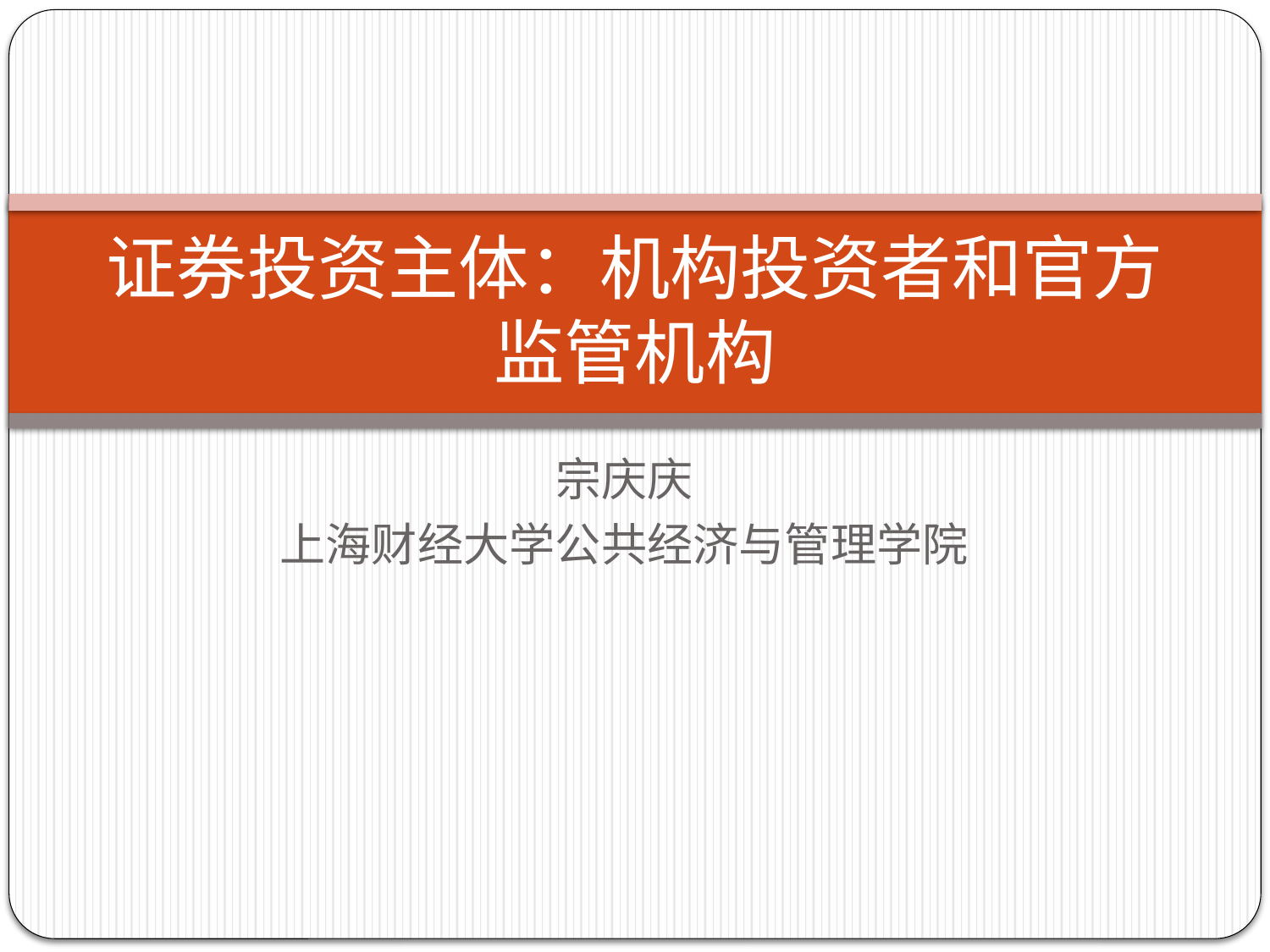

# 证券投资主体：机构投资者和官方监管机构
宗庆庆
上海财经大学公共经济与管理学院